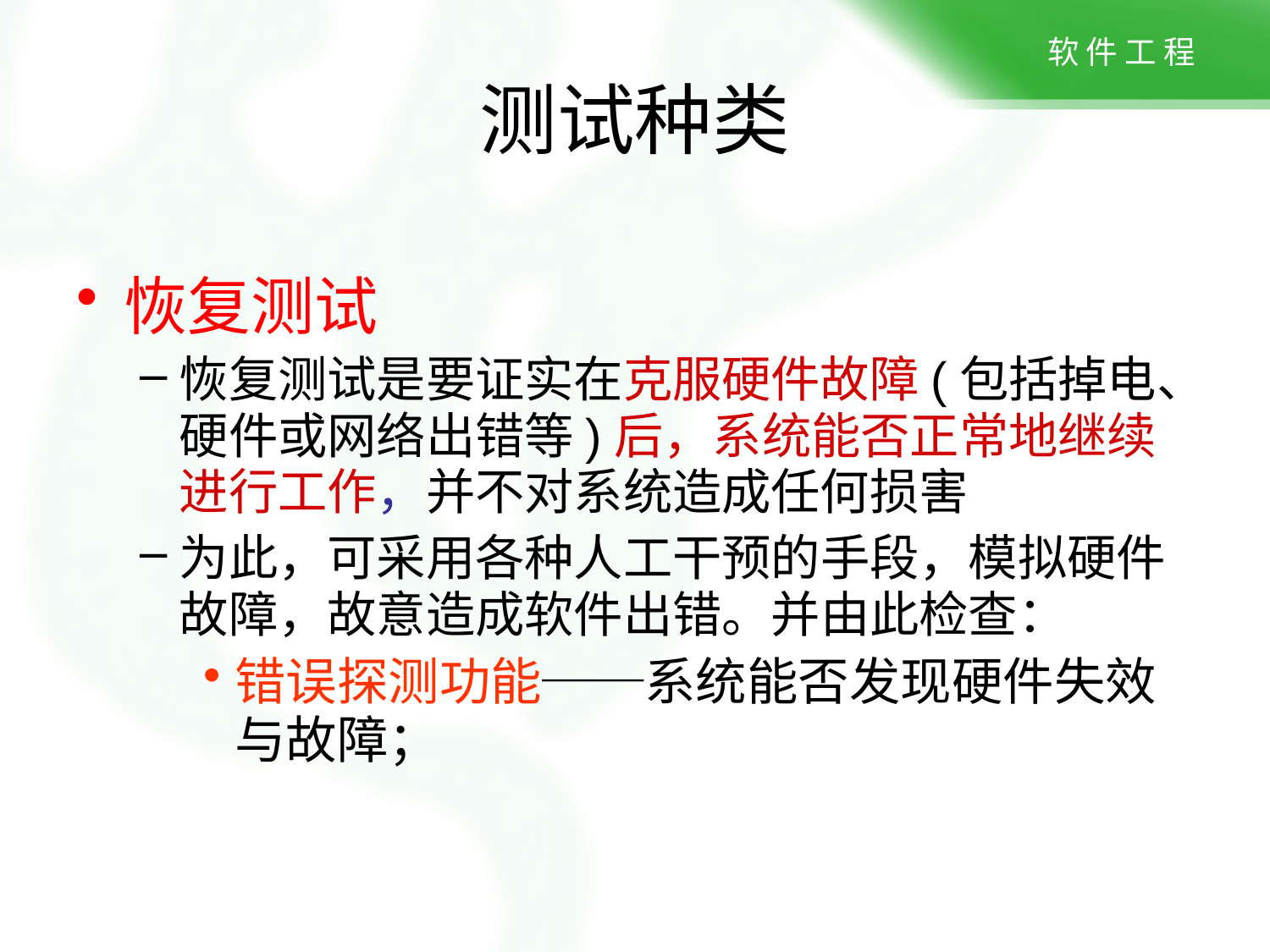

# 测试种类
恢复测试
恢复测试是要证实在克服硬件故障(包括掉电、硬件或网络出错等)后，系统能否正常地继续进行工作，并不对系统造成任何损害
为此，可采用各种人工干预的手段，模拟硬件故障，故意造成软件出错。并由此检查：
错误探测功能──系统能否发现硬件失效与故障；